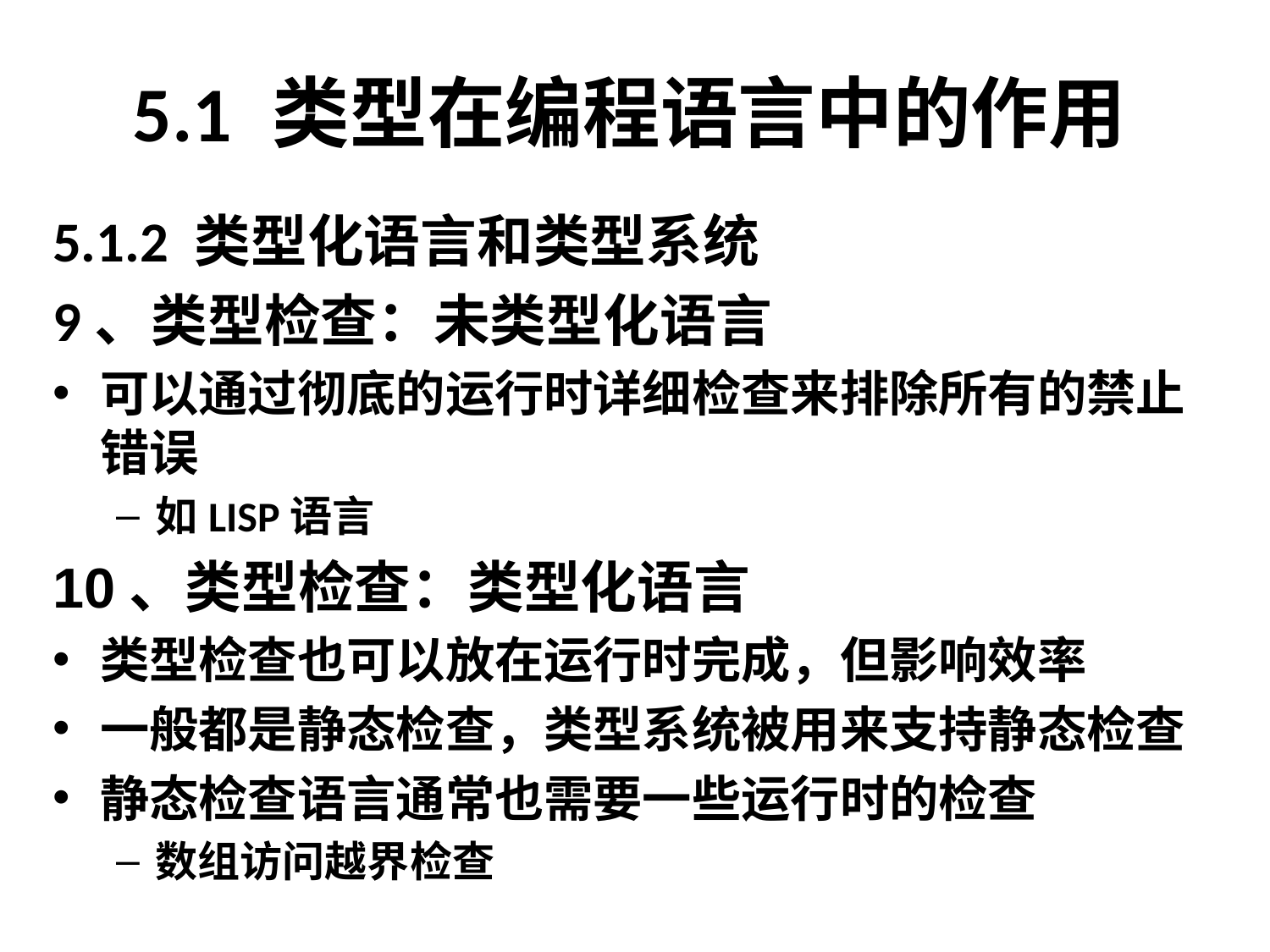

# 5.1 类型在编程语言中的作用
5.1.2 类型化语言和类型系统
9、类型检查：未类型化语言
可以通过彻底的运行时详细检查来排除所有的禁止错误
如LISP语言
10、类型检查：类型化语言
类型检查也可以放在运行时完成，但影响效率
一般都是静态检查，类型系统被用来支持静态检查
静态检查语言通常也需要一些运行时的检查
数组访问越界检查